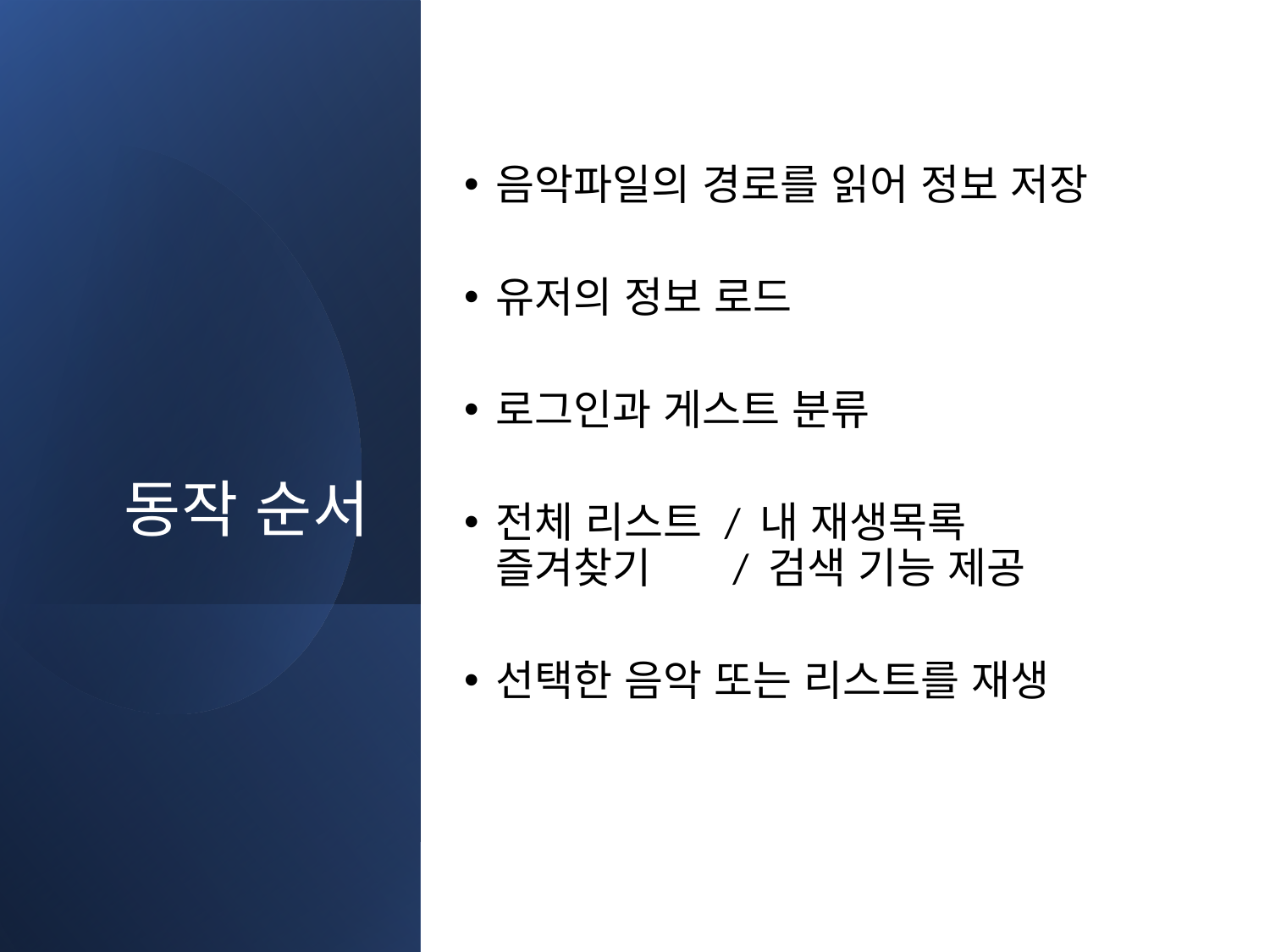

동작 순서

음악파일의 경로를 읽어 정보 저장

유저의 정보 로드

로그인과 게스트 분류

전체 리스트 / 내 재생목록
즐겨찾기      / 검색 기능 제공

선택한 음악 또는 리스트를 재생